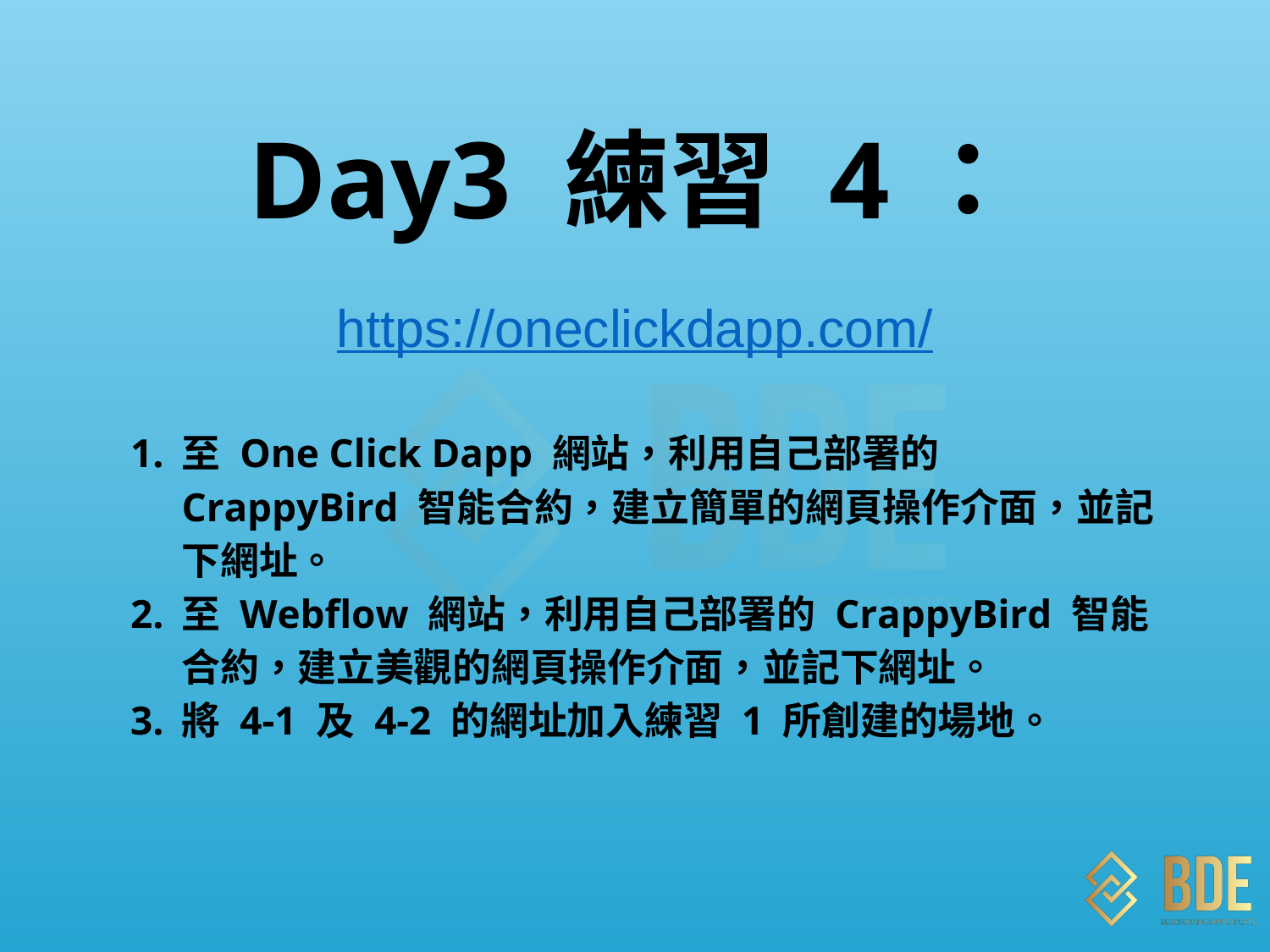

Day3 練習 4：
https://oneclickdapp.com/
至 One Click Dapp 網站，利用自己部署的 CrappyBird 智能合約，建立簡單的網頁操作介面，並記下網址。
至 Webflow 網站，利用自己部署的 CrappyBird 智能合約，建立美觀的網頁操作介面，並記下網址。
將 4-1 及 4-2 的網址加入練習 1 所創建的場地。